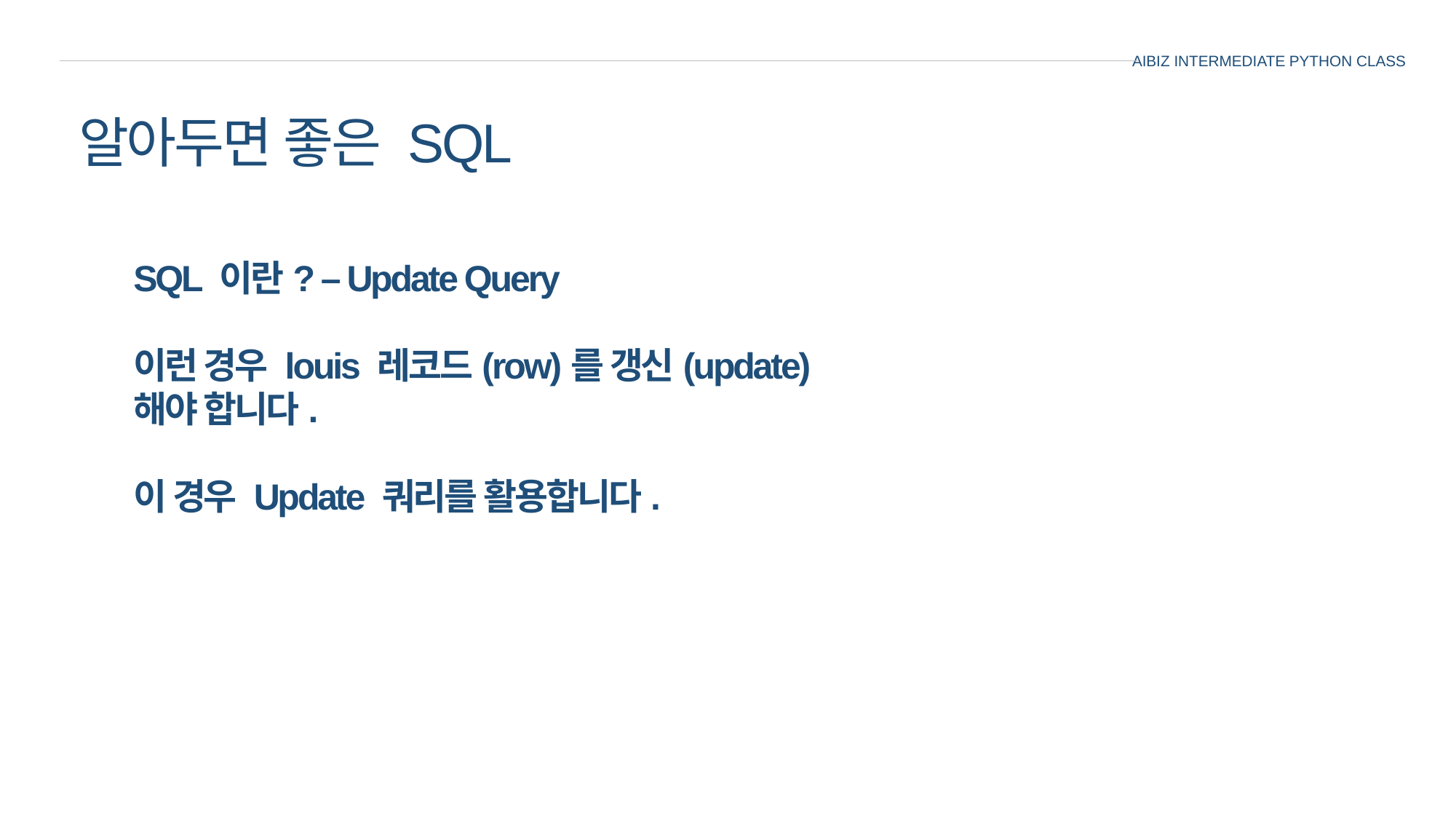

AIBIZ INTERMEDIATE PYTHON CLASS
알아두면 좋은 SQL
SQL 이란? – Update Query

이런 경우 louis 레코드(row)를 갱신(update)
해야 합니다.

이 경우 Update 쿼리를 활용합니다.